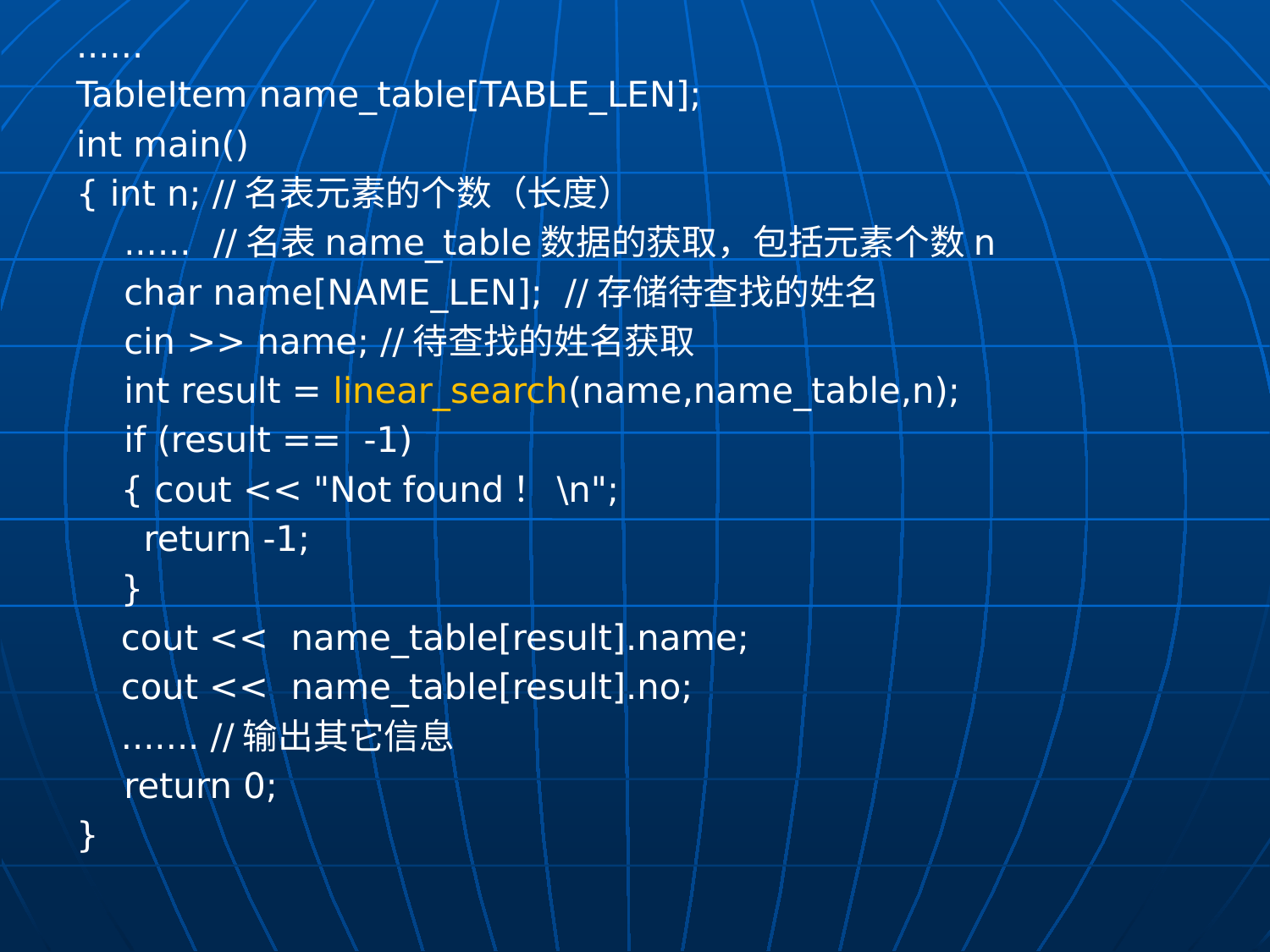

......
TableItem name_table[TABLE_LEN];
int main()
{ int n; //名表元素的个数（长度）
	......  //名表name_table数据的获取，包括元素个数n
	char name[NAME_LEN];  //存储待查找的姓名
	cin >> name; //待查找的姓名获取
	int result = linear_search(name,name_table,n);
	if (result ==  -1)
    { cout << "Not found！\n";
      return -1;
    }
    cout <<  name_table[result].name;
    cout <<  name_table[result].no;
    ....... //输出其它信息
	return 0;
}